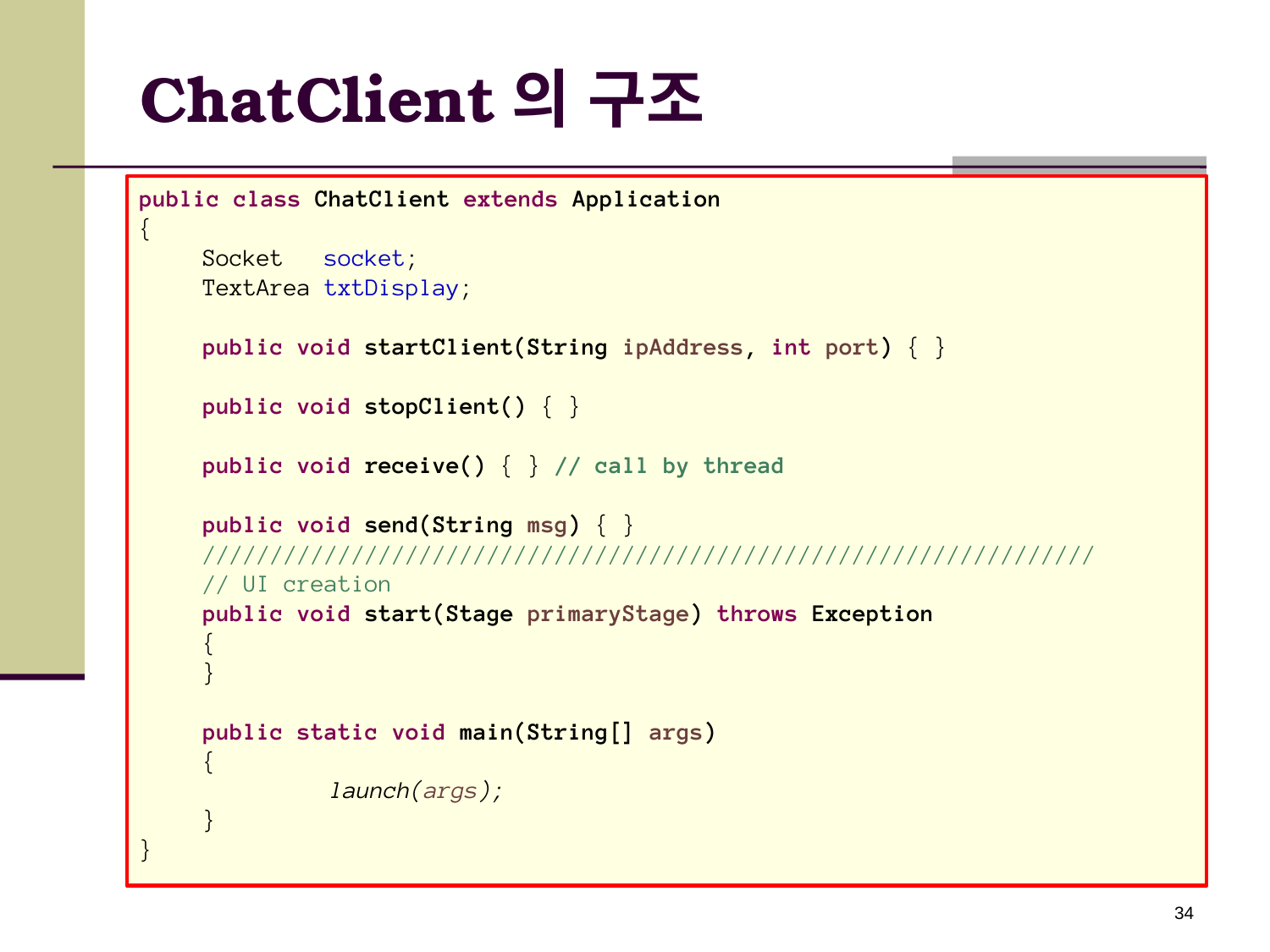

# ChatClient의 구조

public class ChatClient extends Application
{
Socket   socket;
TextArea txtDisplay;

public void startClient(String ipAddress, int port) { }

public void stopClient() { }

public void receive() { } // call by thread

public void send(String msg) { }
//////////////////////////////////////////////////////////////////
// UI creation
public void start(Stage primaryStage) throws Exception
{
}

public static void main(String[] args)
{
	launch(args);
}
}
34